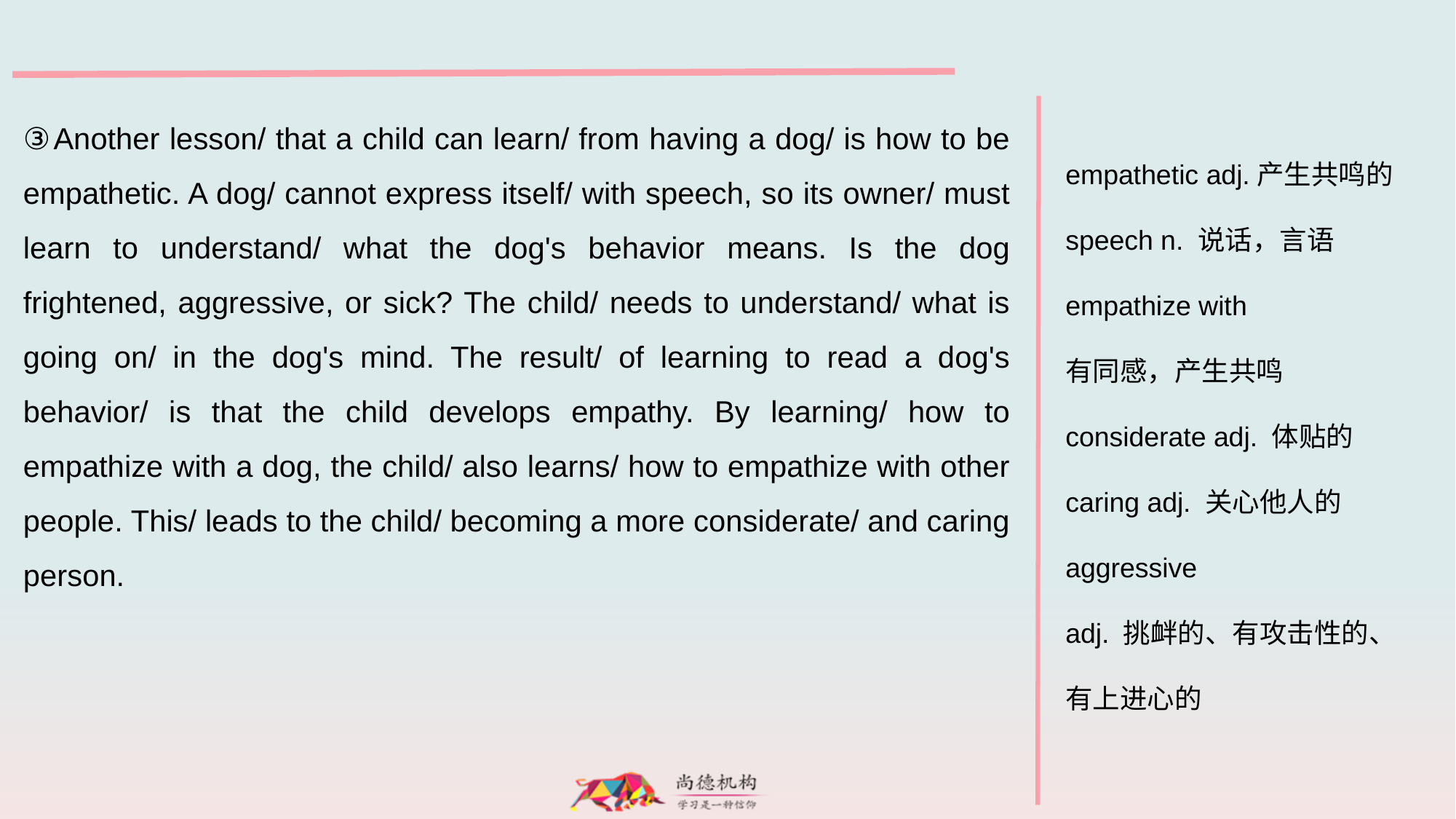

③Another lesson/ that a child can learn/ from having a dog/ is how to be empathetic. A dog/ cannot express itself/ with speech, so its owner/ must learn to understand/ what the dog's behavior means. Is the dog frightened, aggressive, or sick? The child/ needs to understand/ what is going on/ in the dog's mind. The result/ of learning to read a dog's behavior/ is that the child develops empathy. By learning/ how to empathize with a dog, the child/ also learns/ how to empathize with other people. This/ leads to the child/ becoming a more considerate/ and caring person.
empathetic adj.产生共鸣的
speech n. 说话，言语
empathize with
有同感，产生共鸣
considerate adj. 体贴的
caring adj. 关心他人的
aggressive
adj. 挑衅的、有攻击性的、
有上进心的